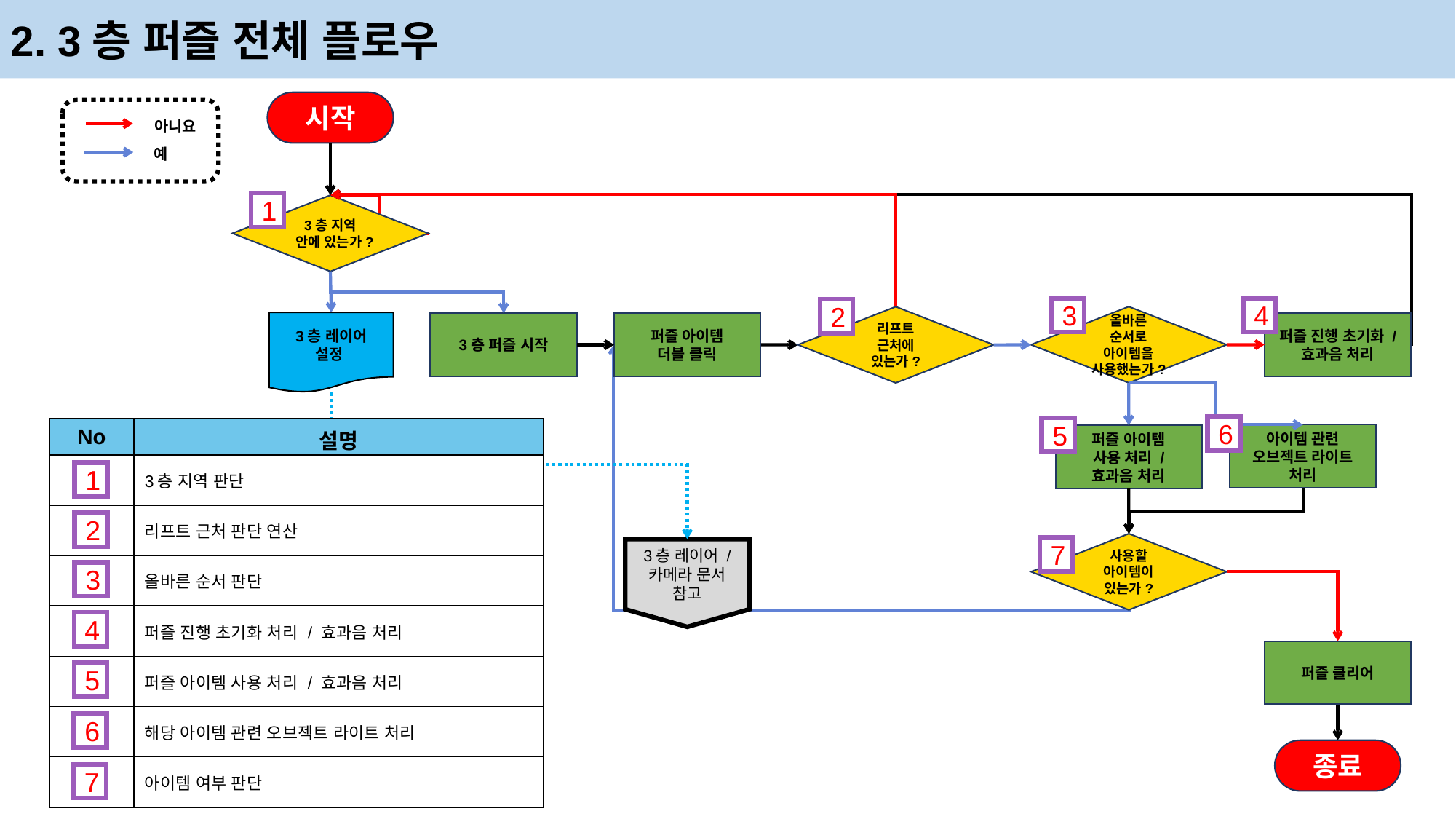

2. 3층 퍼즐 전체 플로우
시작

아니요

예

1
3층 지역 안에 있는가?
4
3
2
올바른 순서로 아이템을 사용했는가?
리프트 근처에 있는가?
3층 레이어
설정
퍼즐 진행 초기화 / 효과음 처리
3층 퍼즐 시작
퍼즐 아이템
더블 클릭
6
5
| No | 설명 |
| --- | --- |
|  | 3층 지역 판단 |
|  | 리프트 근처 판단 연산 |
|  | 올바른 순서 판단 |
|  | 퍼즐 진행 초기화 처리 / 효과음 처리 |
|  | 퍼즐 아이템 사용 처리 / 효과음 처리 |
|  | 해당 아이템 관련 오브젝트 라이트 처리 |
|  | 아이템 여부 판단 |
아이템 관련 오브젝트 라이트 처리
퍼즐 아이템
사용 처리 /
효과음 처리
1
2
사용할 아이템이 있는가?
7
3층 레이어 / 카메라 문서
참고
3
4
퍼즐 클리어
5
6
종료
7